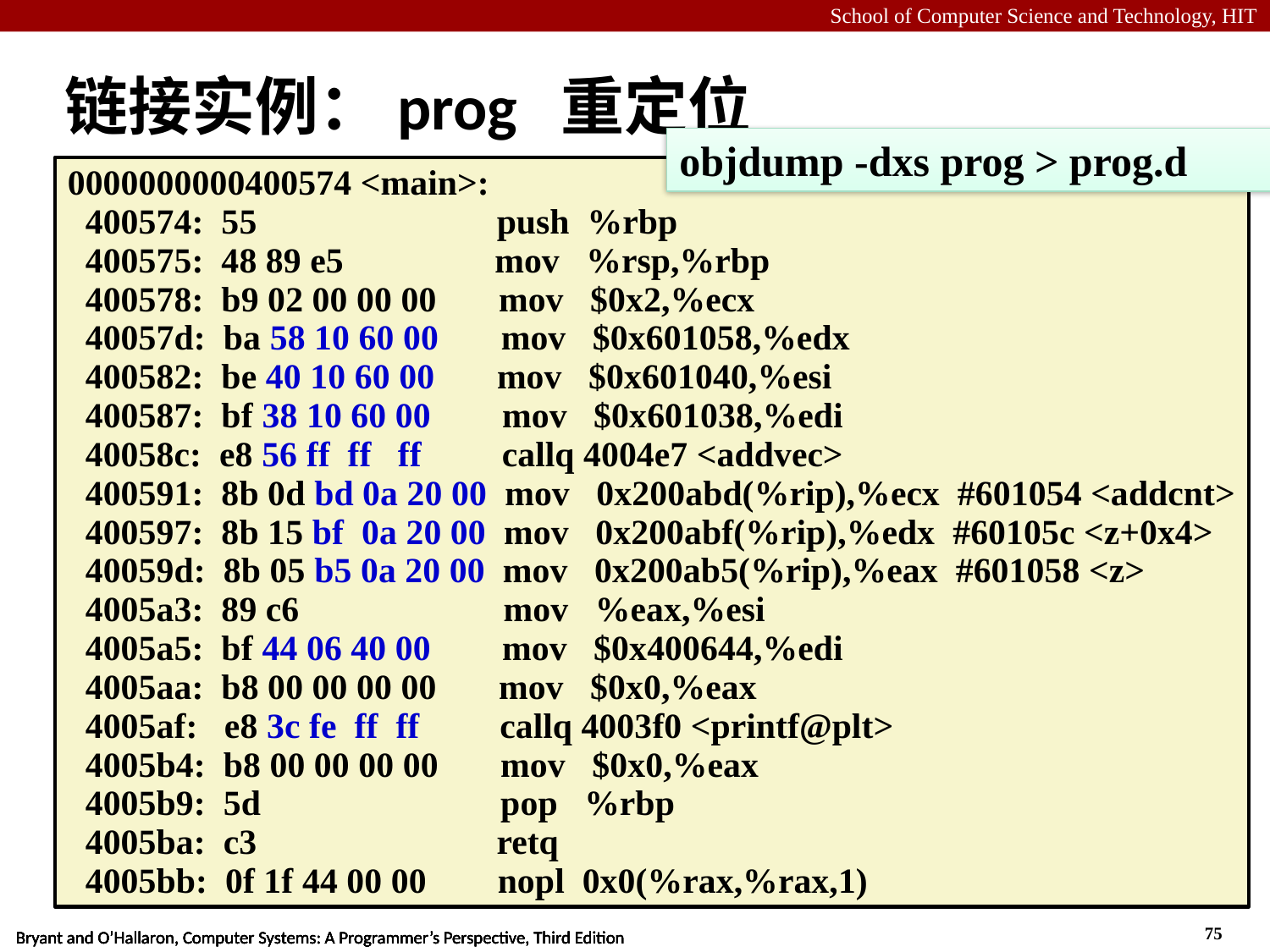

# 链接实例：prog  重定位
objdump -dxs prog > prog.d
0000000000400574 <main>:
  400574:  55                           push  %rbp
  400575:  48 89 e5                 mov   %rsp,%rbp
  400578:  b9 02 00 00 00       mov   $0x2,%ecx
  40057d:  ba 58 10 60 00       mov   $0x601058,%edx
  400582:  be 40 10 60 00       mov   $0x601040,%esi
  400587:  bf 38 10 60 00        mov   $0x601038,%edi
  40058c:  e8 56 ff  ff   ff         callq 4004e7 <addvec>
  400591:  8b 0d bd 0a 20 00  mov   0x200abd(%rip),%ecx  #601054 <addcnt>
  400597:  8b 15 bf  0a 20 00  mov   0x200abf(%rip),%edx  #60105c <z+0x4>
  40059d:  8b 05 b5 0a 20 00  mov   0x200ab5(%rip),%eax  #601058 <z>
  4005a3:  89 c6                       mov   %eax,%esi
  4005a5:  bf 44 06 40 00        mov   $0x400644,%edi
  4005aa:  b8 00 00 00 00       mov   $0x0,%eax
  4005af:   e8 3c fe  ff  ff         callq 4003f0 <printf@plt>
  4005b4:  b8 00 00 00 00       mov   $0x0,%eax
  4005b9:  5d                           pop   %rbp
  4005ba:  c3                           retq
  4005bb:  0f 1f 44 00 00        nopl  0x0(%rax,%rax,1)